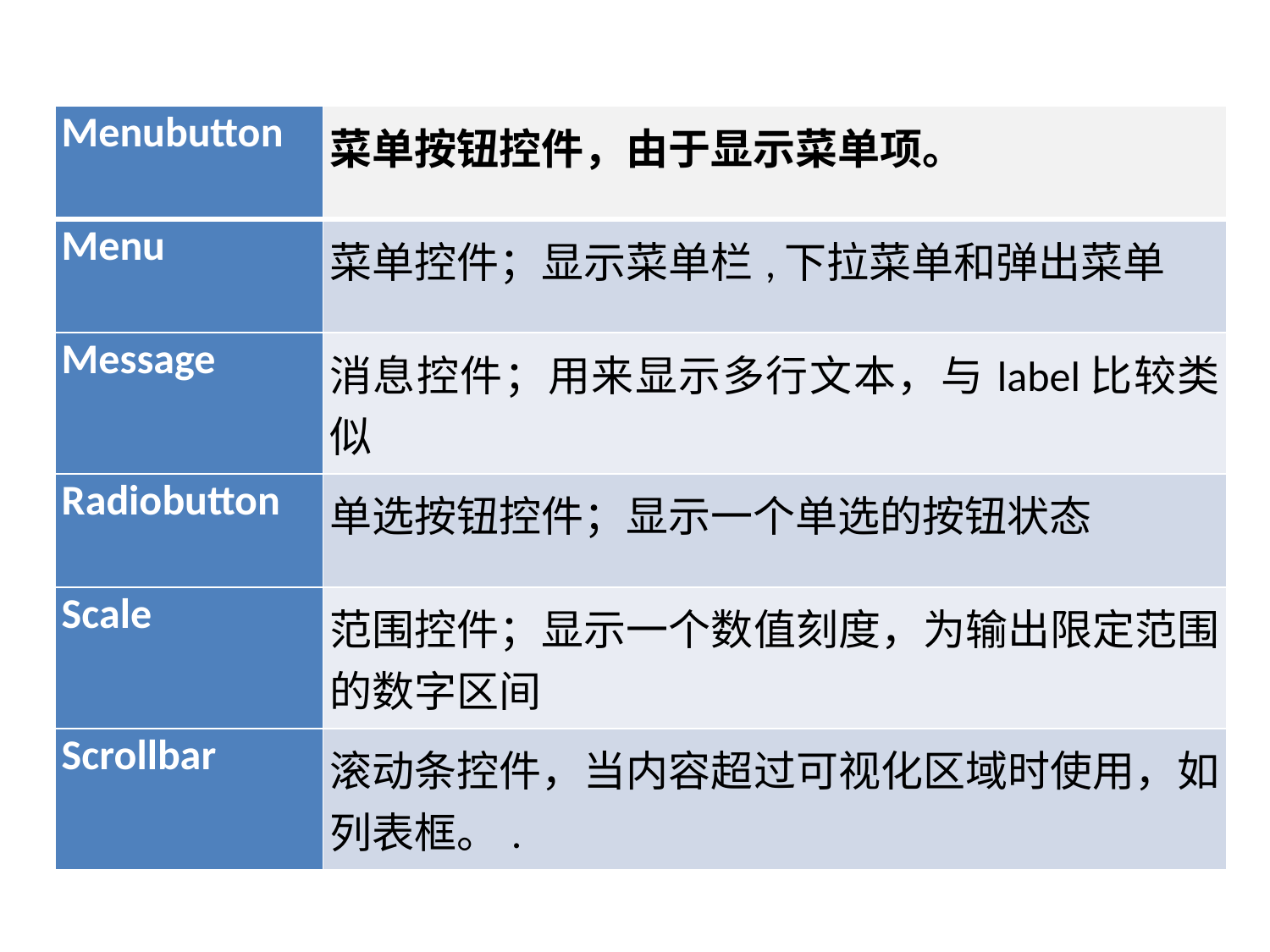

| Menubutton | 菜单按钮控件，由于显示菜单项。 |
| --- | --- |
| Menu | 菜单控件；显示菜单栏,下拉菜单和弹出菜单 |
| Message | 消息控件；用来显示多行文本，与label比较类似 |
| Radiobutton | 单选按钮控件；显示一个单选的按钮状态 |
| Scale | 范围控件；显示一个数值刻度，为输出限定范围的数字区间 |
| Scrollbar | 滚动条控件，当内容超过可视化区域时使用，如列表框。. |